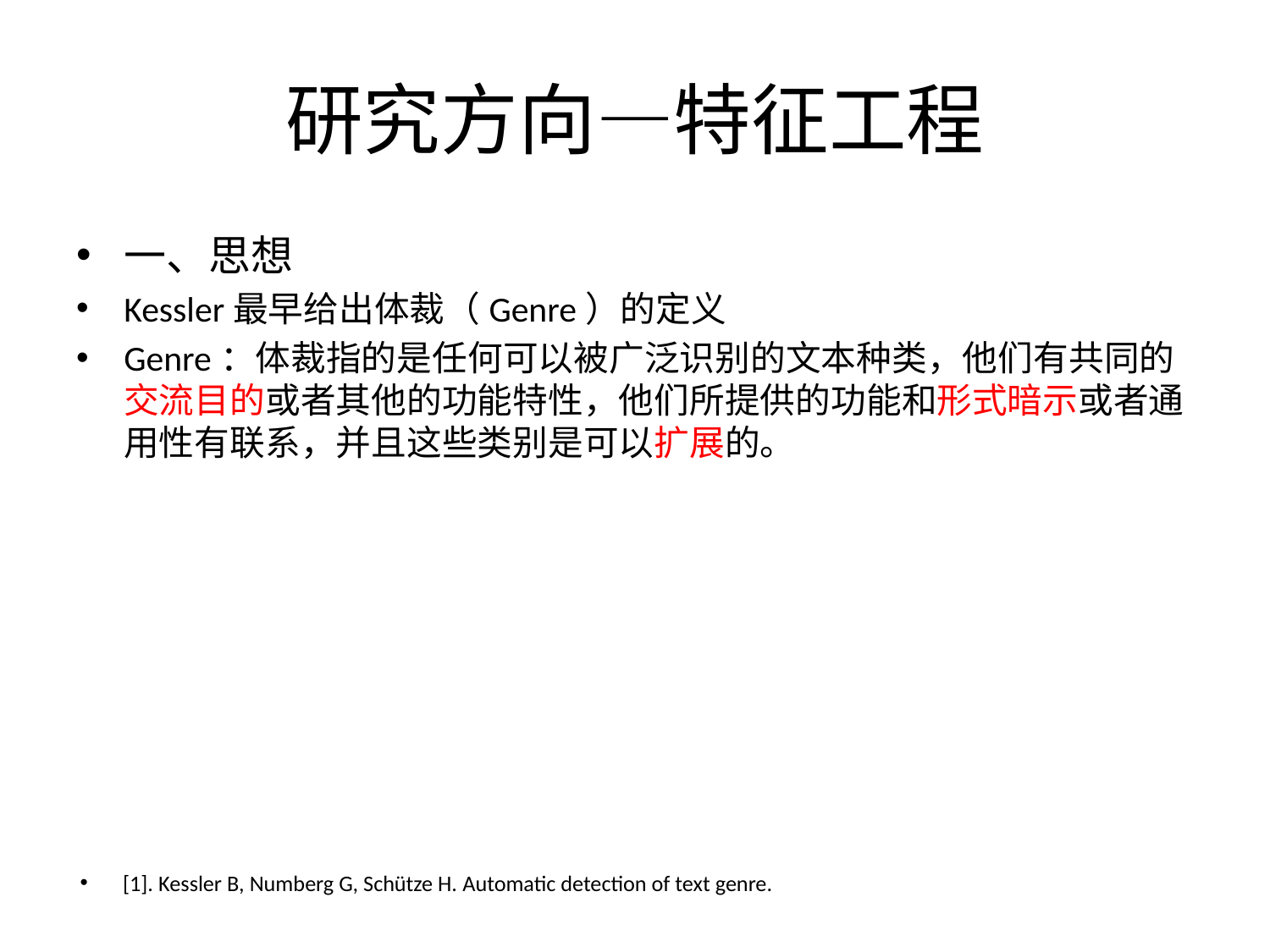

# 研究方向—特征工程
一、思想
Kessler最早给出体裁（Genre）的定义
Genre：体裁指的是任何可以被广泛识别的文本种类，他们有共同的交流目的或者其他的功能特性，他们所提供的功能和形式暗示或者通用性有联系，并且这些类别是可以扩展的。

[1]. Kessler B, Numberg G, Schütze H. Automatic detection of text genre.